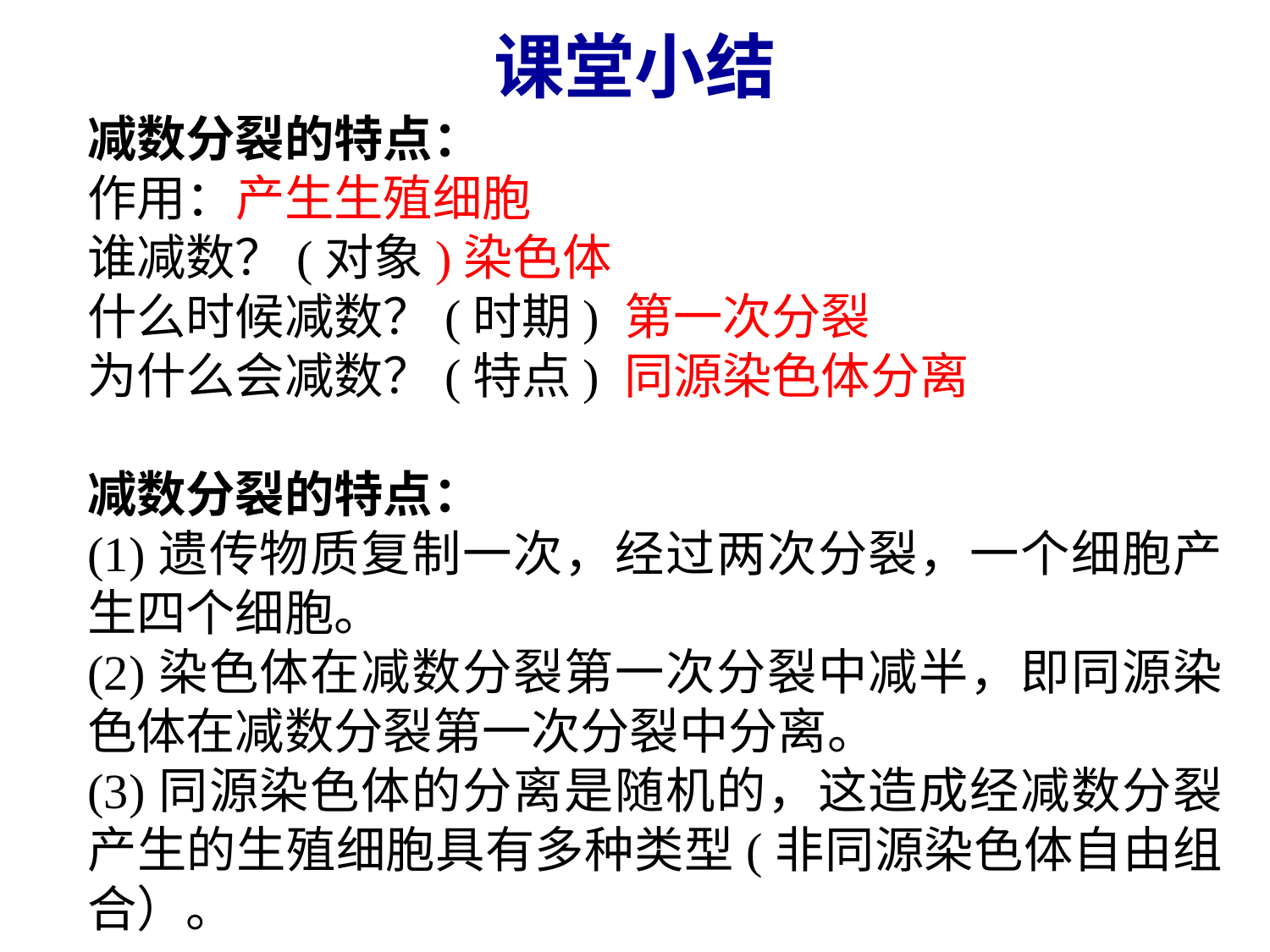

课堂小结
减数分裂的特点：
作用：产生生殖细胞
谁减数？(对象)染色体
什么时候减数？(时期) 第一次分裂
为什么会减数？(特点) 同源染色体分离

减数分裂的特点：
(1)遗传物质复制一次，经过两次分裂，一个细胞产生四个细胞。
(2)染色体在减数分裂第一次分裂中减半，即同源染色体在减数分裂第一次分裂中分离。
(3)同源染色体的分离是随机的，这造成经减数分裂产生的生殖细胞具有多种类型(非同源染色体自由组合）。